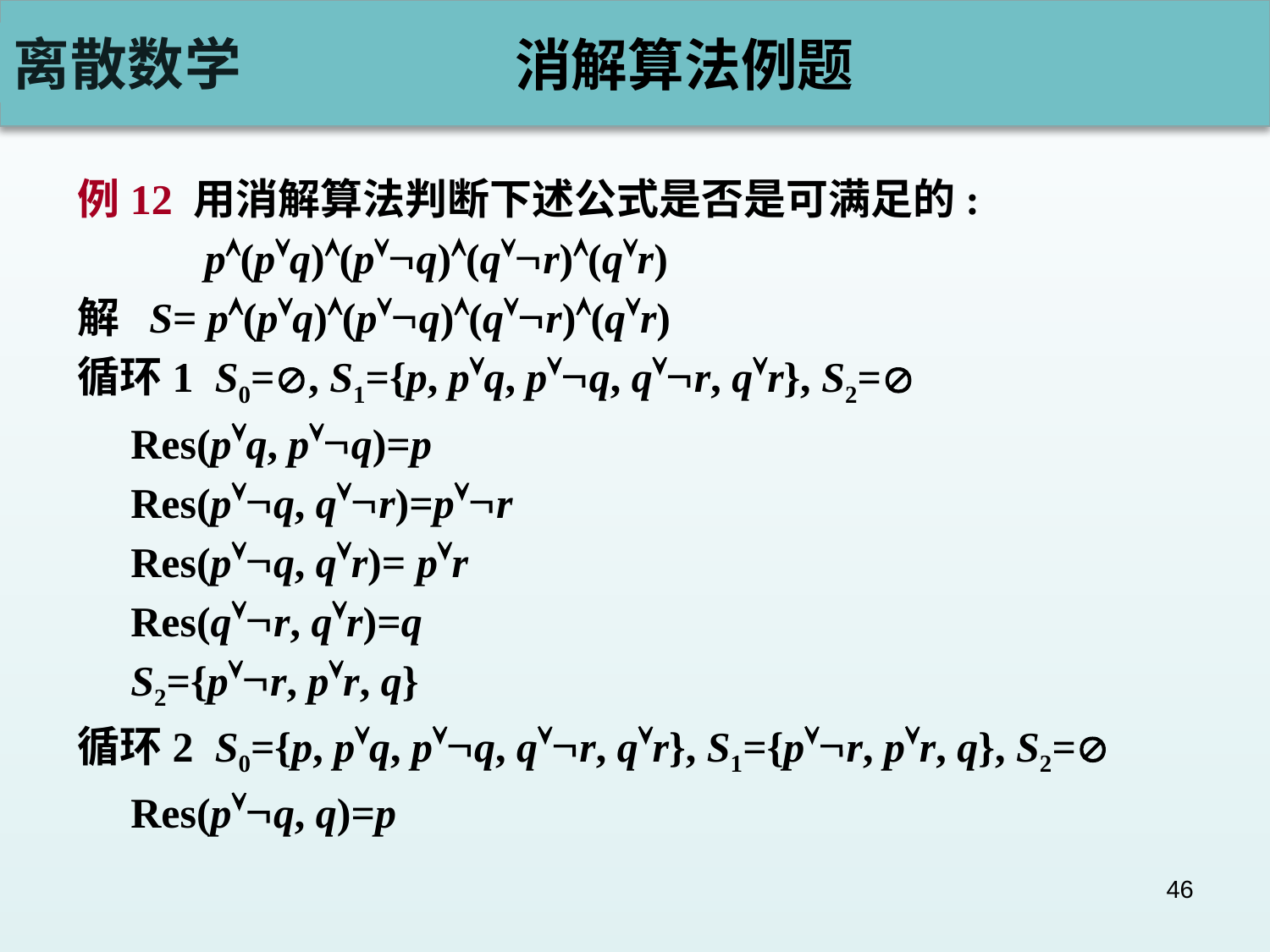

# 消解算法例题
例12 用消解算法判断下述公式是否是可满足的:
            p∧(p∨q)∧(p∨¬q)∧(q∨¬r)∧(q∨r)
解  S= p∧(p∨q)∧(p∨¬q)∧(q∨¬r)∧(q∨r)
循环1  S0=∅, S1={p, p∨q, p∨¬q, q∨¬r, q∨r}, S2=∅
     Res(p∨q, p∨¬q)=p
     Res(p∨¬q, q∨¬r)=p∨¬r
     Res(p∨¬q, q∨r)= p∨r
     Res(q∨¬r, q∨r)=q
     S2={p∨¬r, p∨r, q}
循环2  S0={p, p∨q, p∨¬q, q∨¬r, q∨r}, S1={p∨¬r, p∨r, q}, S2=∅
     Res(p∨¬q, q)=p
46